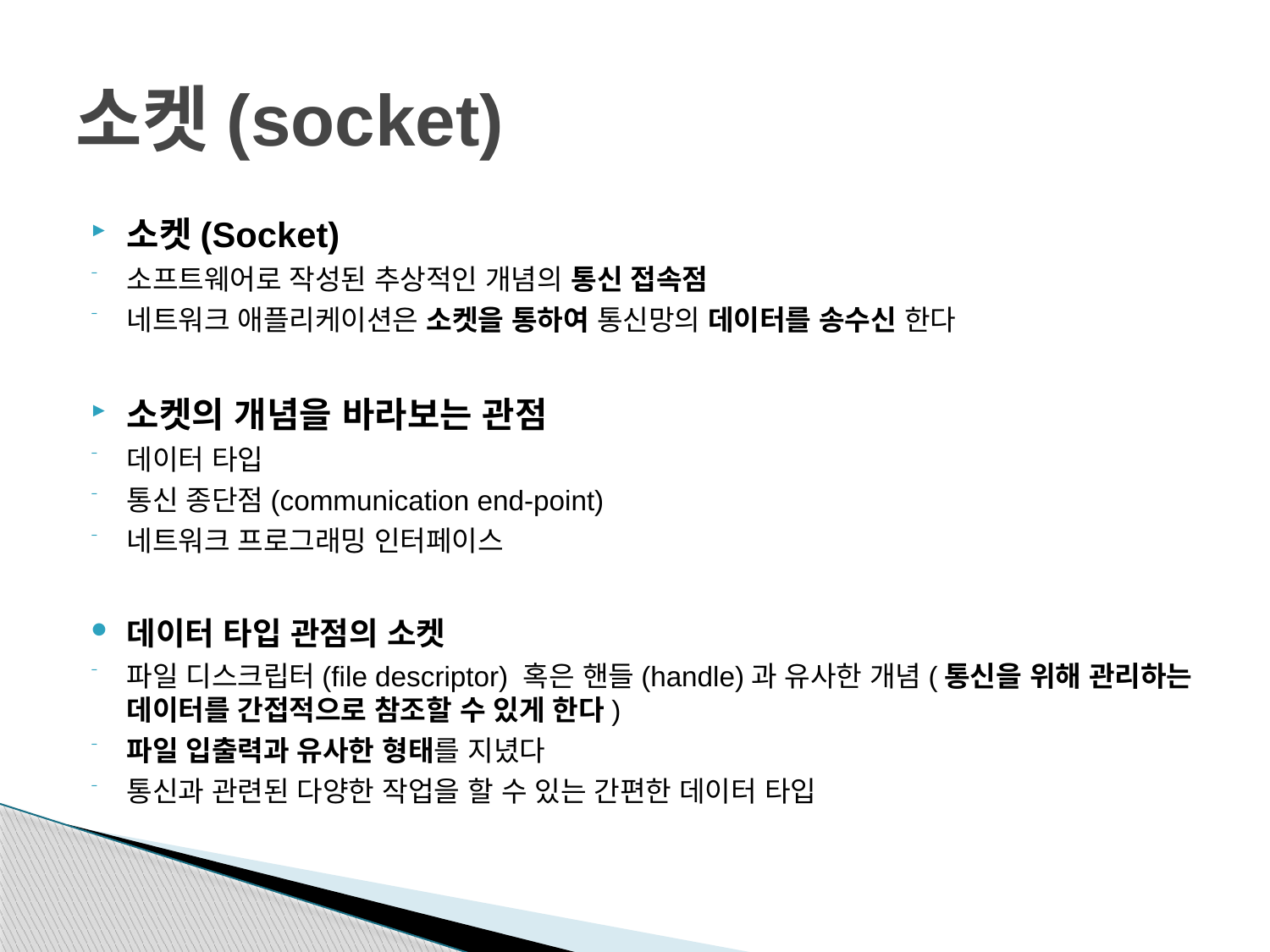

# 소켓(socket)
소켓(Socket)
소프트웨어로 작성된 추상적인 개념의 통신 접속점
네트워크 애플리케이션은 소켓을 통하여 통신망의 데이터를 송수신 한다

소켓의 개념을 바라보는 관점
데이터 타입
통신 종단점(communication end-point)
네트워크 프로그래밍 인터페이스

데이터 타입 관점의 소켓
파일 디스크립터(file descriptor) 혹은 핸들(handle)과 유사한 개념(통신을 위해 관리하는 데이터를 간접적으로 참조할 수 있게 한다)
파일 입출력과 유사한 형태를 지녔다
통신과 관련된 다양한 작업을 할 수 있는 간편한 데이터 타입